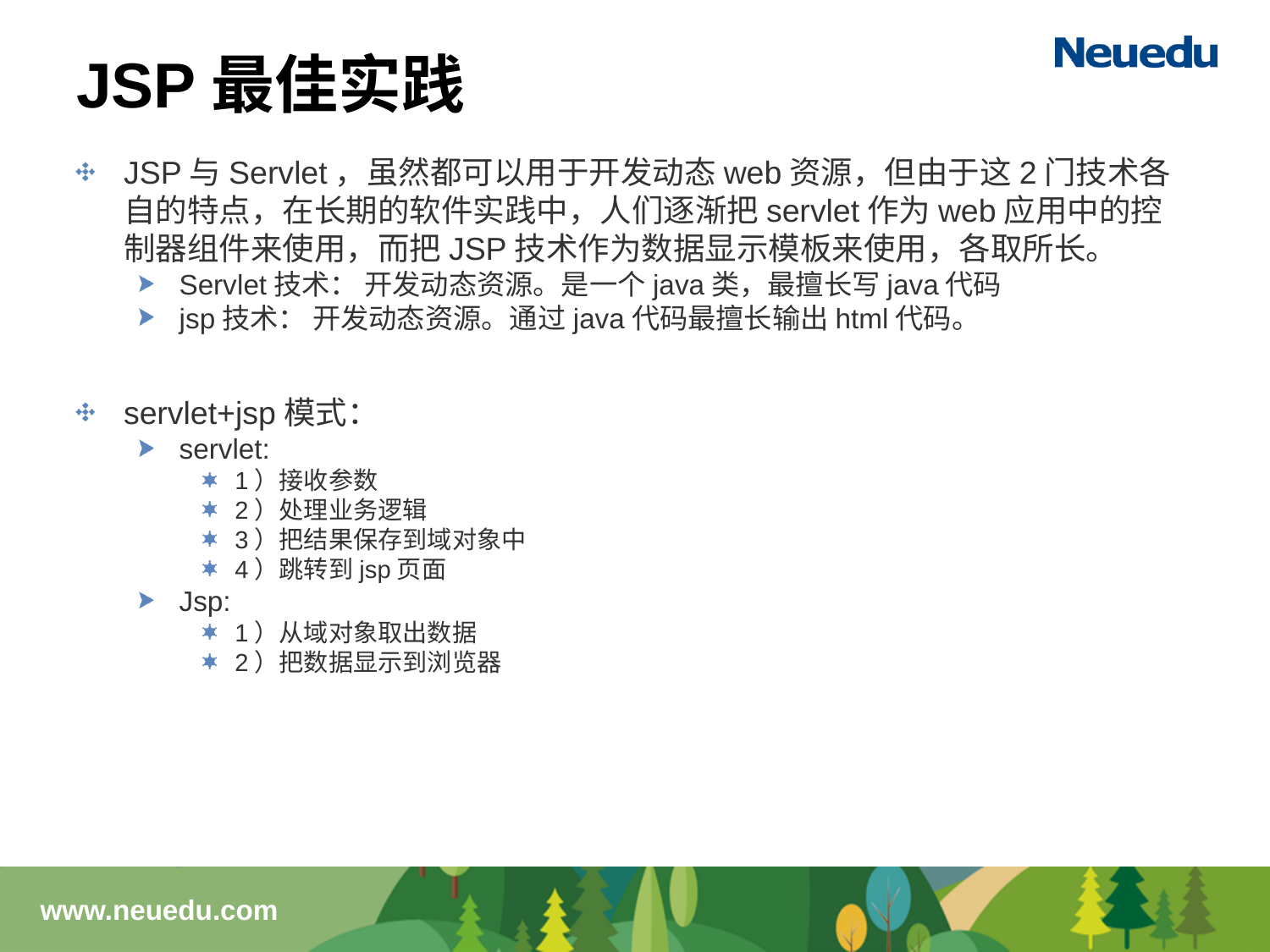

# JSP最佳实践
JSP与Servlet，虽然都可以用于开发动态web资源，但由于这2门技术各自的特点，在长期的软件实践中，人们逐渐把servlet作为web应用中的控制器组件来使用，而把JSP技术作为数据显示模板来使用，各取所长。
Servlet技术： 开发动态资源。是一个java类，最擅长写java代码
jsp技术： 开发动态资源。通过java代码最擅长输出html代码。

servlet+jsp模式：
servlet:
1）接收参数
2）处理业务逻辑
3）把结果保存到域对象中
4）跳转到jsp页面
Jsp:
1）从域对象取出数据
2）把数据显示到浏览器